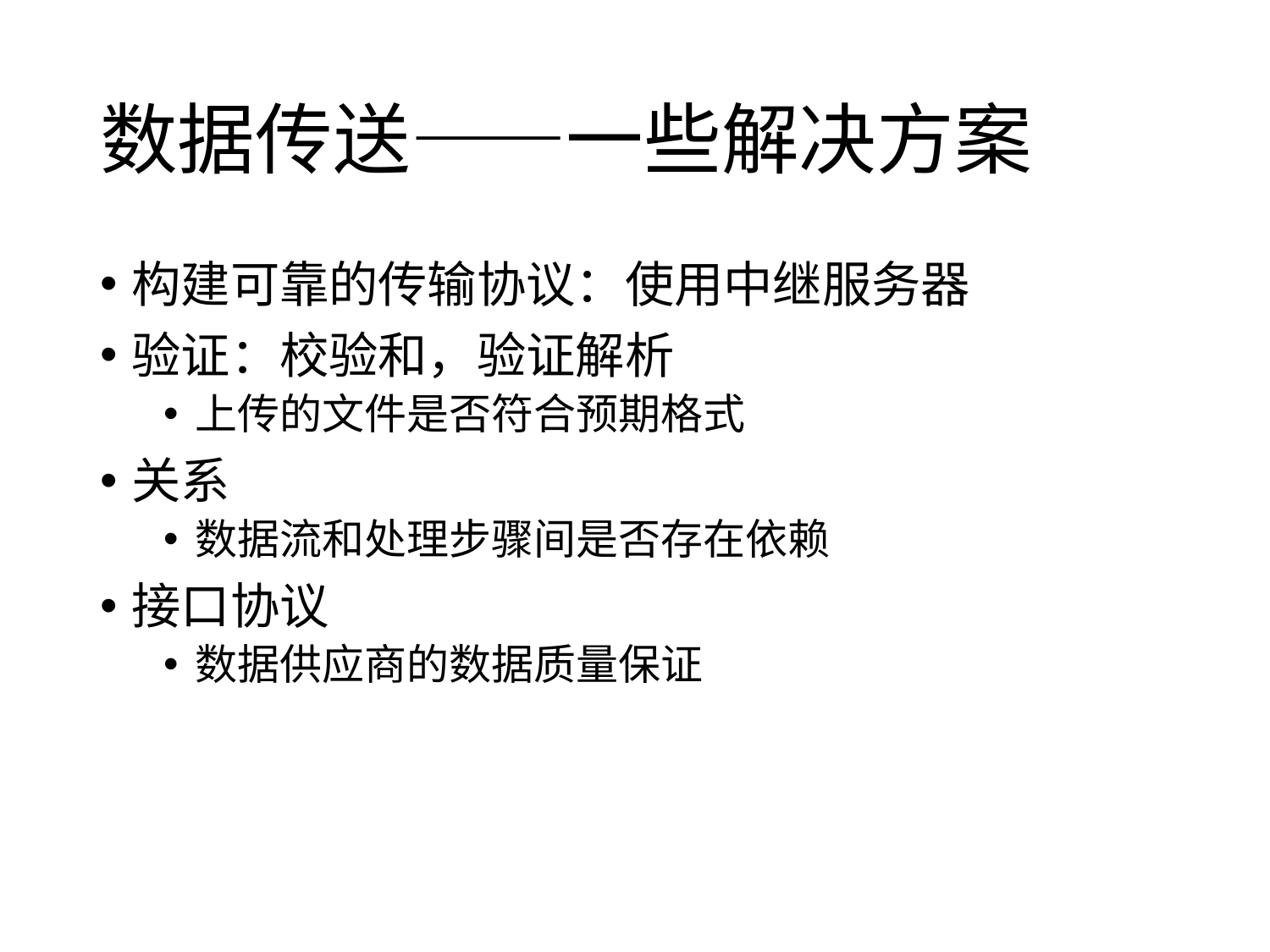

# 数据传送——一些解决方案
构建可靠的传输协议：使用中继服务器
验证：校验和，验证解析
上传的文件是否符合预期格式
关系
数据流和处理步骤间是否存在依赖
接口协议
数据供应商的数据质量保证